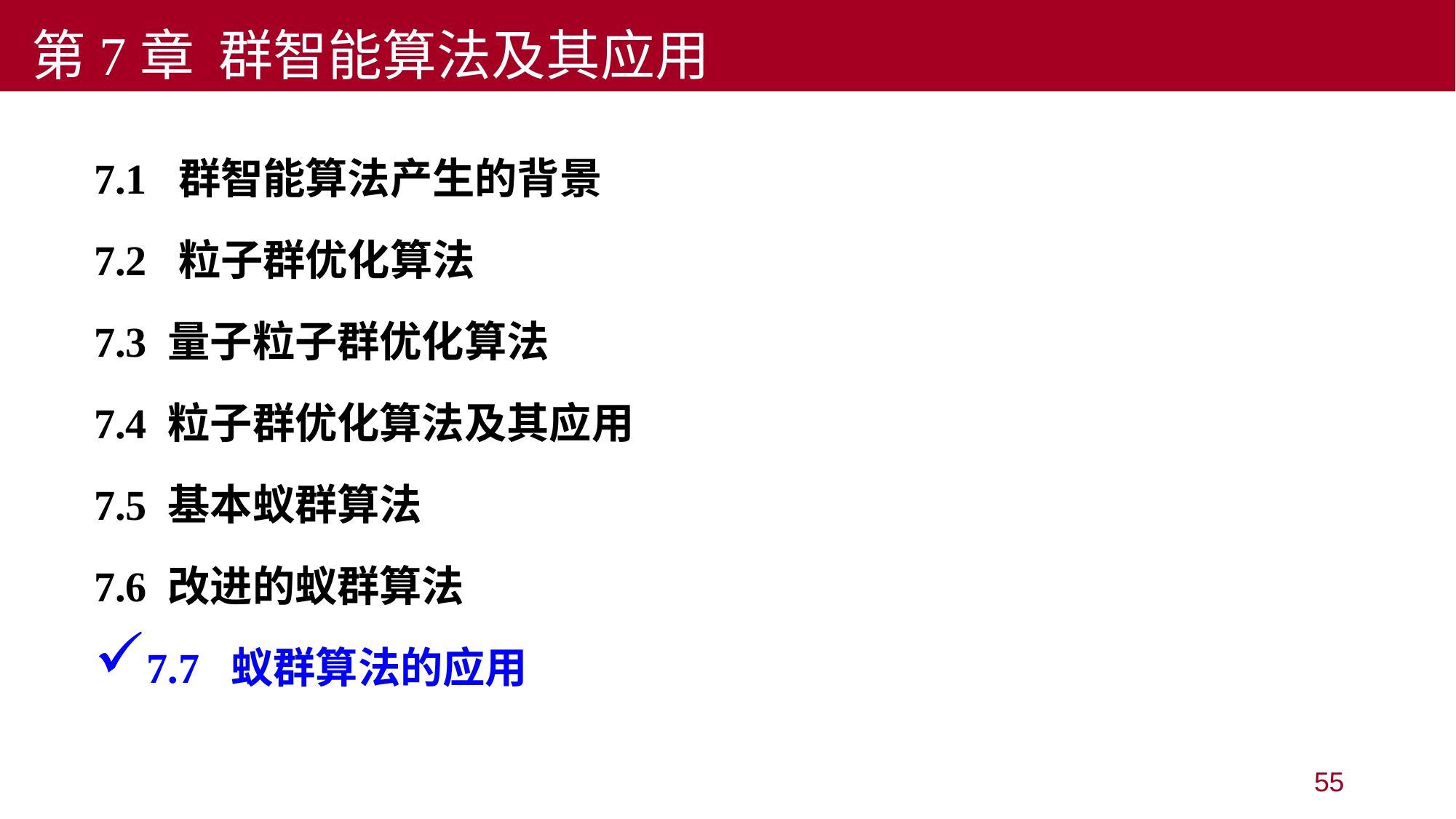

第7章  群智能算法及其应用
7.1  群智能算法产生的背景
7.2  粒子群优化算法
7.3 量子粒子群优化算法
7.4 粒子群优化算法及其应用
7.5 基本蚁群算法
7.6 改进的蚁群算法
7.7  蚁群算法的应用
55